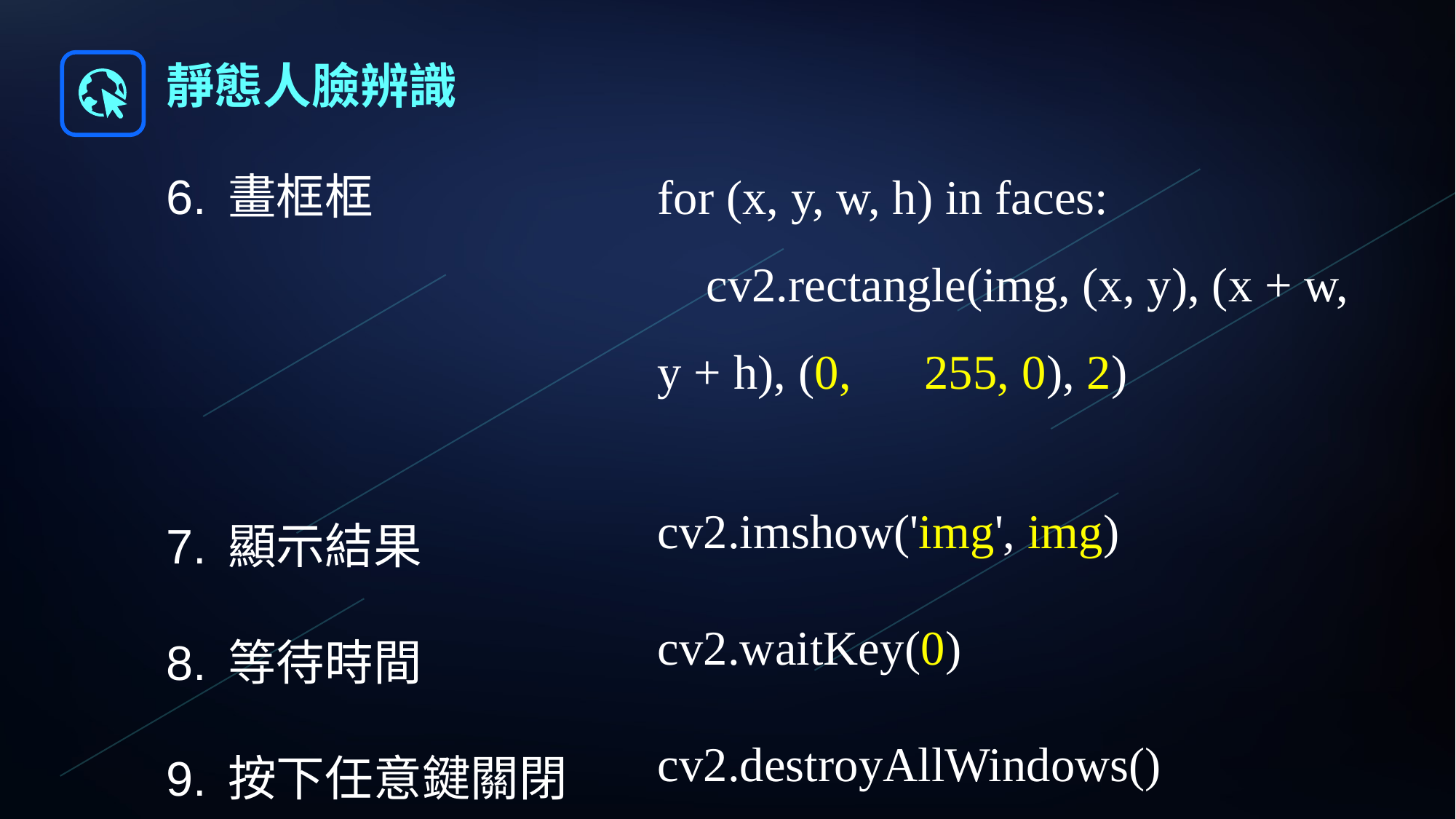

靜態人臉辨識

畫框框

顯示結果
等待時間
按下任意鍵關閉
for (x, y, w, h) in faces:
    cv2.rectangle(img, (x, y), (x + w, y + h), (0,      255, 0), 2)

cv2.imshow('img', img)
cv2.waitKey(0)                   cv2.destroyAllWindows()